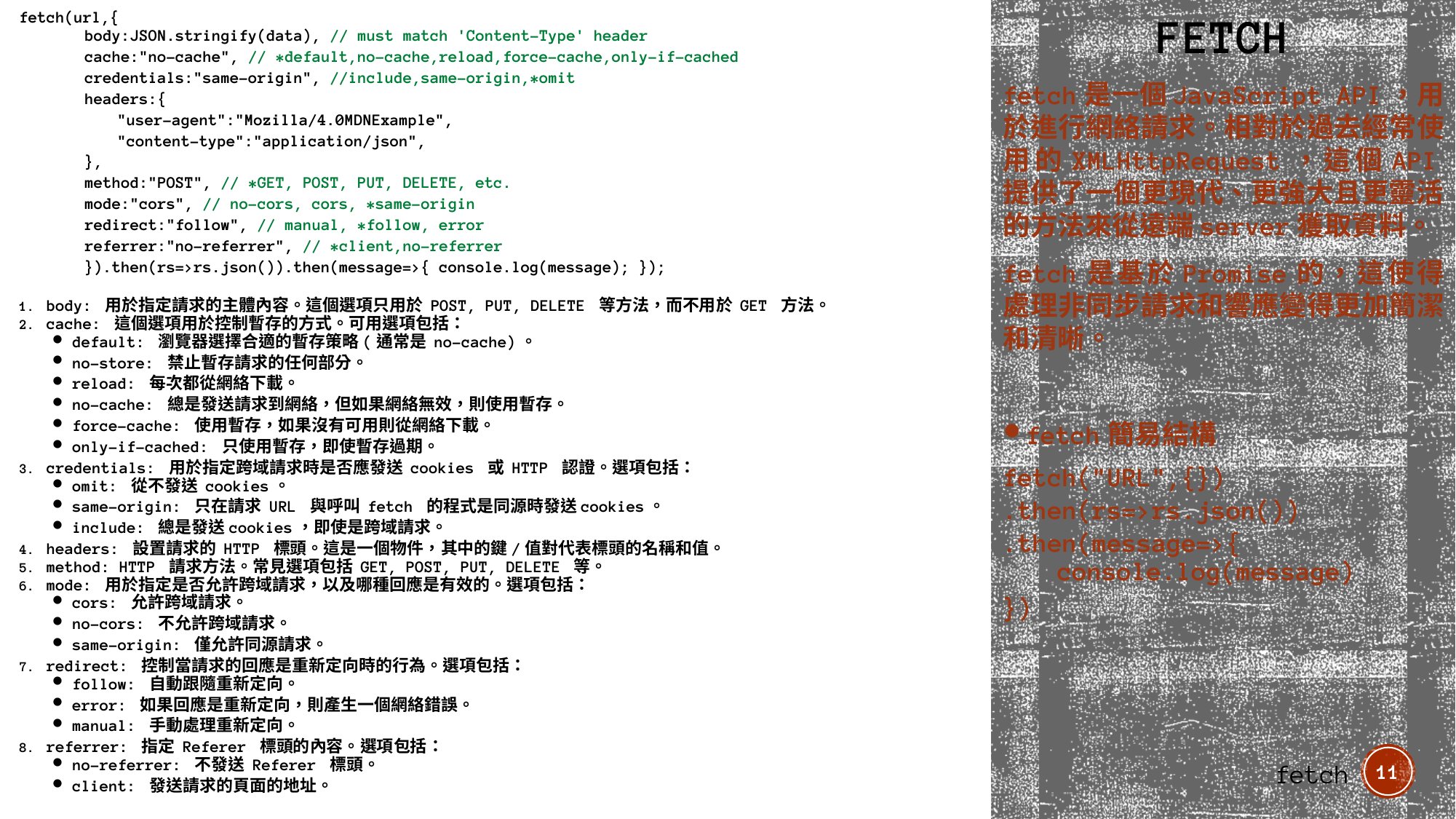

# Fetch
fetch(url,{
body:JSON.stringify(data), // must match 'Content-Type' header
cache:"no-cache", // *default,no-cache,reload,force-cache,only-if-cached
credentials:"same-origin", //include,same-origin,*omit
headers:{
"user-agent":"Mozilla/4.0MDNExample",
"content-type":"application/json",
},
method:"POST", // *GET, POST, PUT, DELETE, etc.
mode:"cors", // no-cors, cors, *same-origin
redirect:"follow", // manual, *follow, error
referrer:"no-referrer", // *client,no-referrer
}).then(rs=>rs.json()).then(message=>{ console.log(message); });

body: 用於指定請求的主體內容。這個選項只用於 POST, PUT, DELETE 等方法，而不用於 GET 方法。
cache: 這個選項用於控制暫存的方式。可用選項包括：
default: 瀏覽器選擇合適的暫存策略(通常是 no-cache)。
no-store: 禁止暫存請求的任何部分。
reload: 每次都從網絡下載。
no-cache: 總是發送請求到網絡，但如果網絡無效，則使用暫存。
force-cache: 使用暫存，如果沒有可用則從網絡下載。
only-if-cached: 只使用暫存，即使暫存過期。
credentials: 用於指定跨域請求時是否應發送 cookies 或 HTTP 認證。選項包括：
omit: 從不發送 cookies。
same-origin: 只在請求 URL 與呼叫 fetch 的程式是同源時發送cookies。
include: 總是發送cookies，即使是跨域請求。
headers: 設置請求的 HTTP 標頭。這是一個物件，其中的鍵/值對代表標頭的名稱和值。
method: HTTP 請求方法。常見選項包括 GET, POST, PUT, DELETE 等。
mode: 用於指定是否允許跨域請求，以及哪種回應是有效的。選項包括：
cors: 允許跨域請求。
no-cors: 不允許跨域請求。
same-origin: 僅允許同源請求。
redirect: 控制當請求的回應是重新定向時的行為。選項包括：
follow: 自動跟隨重新定向。
error: 如果回應是重新定向，則產生一個網絡錯誤。
manual: 手動處理重新定向。
referrer: 指定 Referer 標頭的內容。選項包括：
no-referrer: 不發送 Referer 標頭。
client: 發送請求的頁面的地址。
fetch是一個JavaScript API，用於進行網絡請求。相對於過去經常使用的XMLHttpRequest，這個API提供了一個更現代、更強大且更靈活的方法來從遠端server獲取資料。
fetch是基於Promise的，這使得處理非同步請求和響應變得更加簡潔和清晰。

fetch簡易結構
fetch("URL",{})
.then(rs=>rs.json())
.then(message=>{
console.log(message)
})

11
fetch